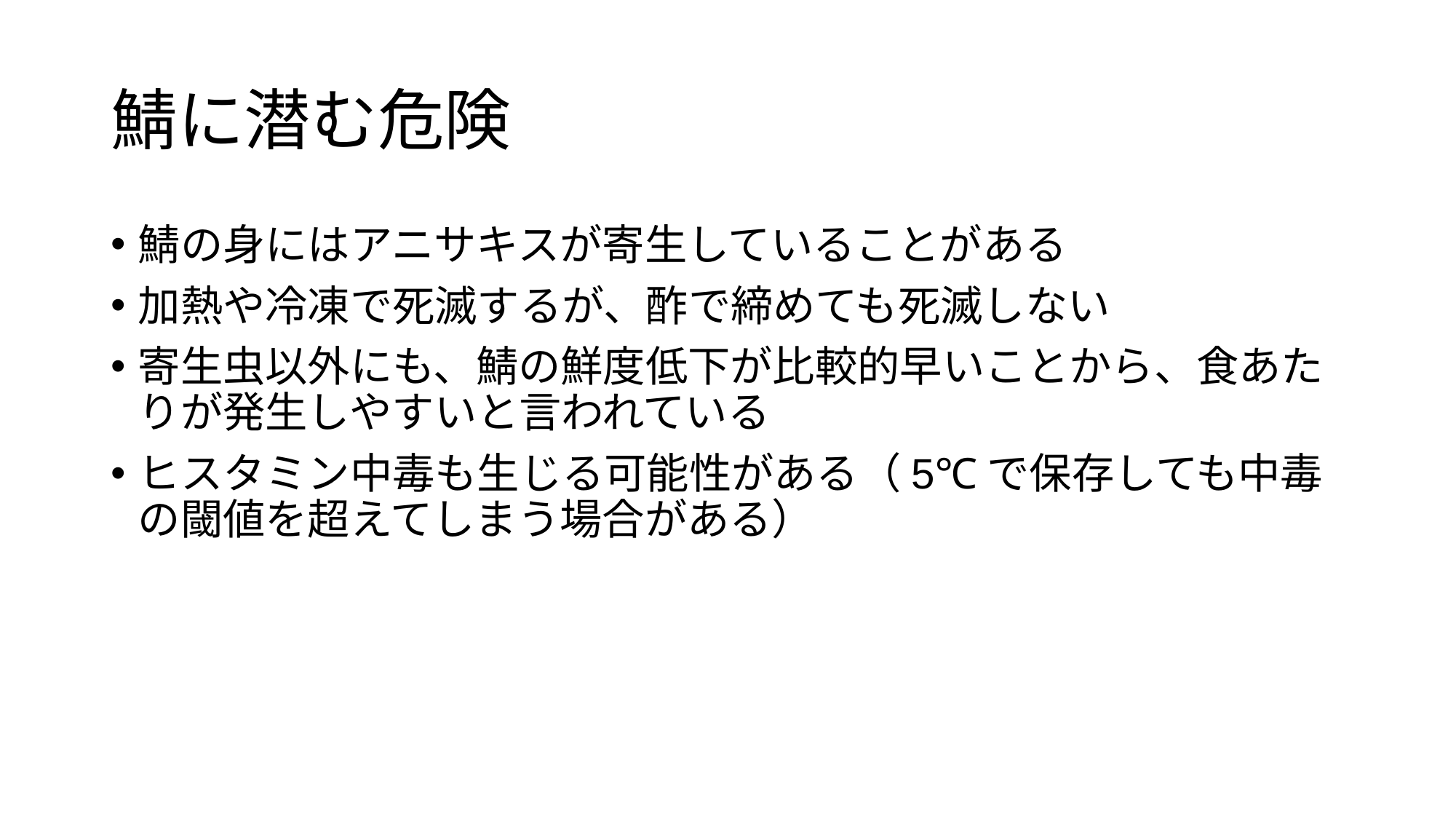

# 鯖に潜む危険
鯖の身にはアニサキスが寄生していることがある
加熱や冷凍で死滅するが、酢で締めても死滅しない
寄生虫以外にも、鯖の鮮度低下が比較的早いことから、食あたりが発生しやすいと言われている
ヒスタミン中毒も生じる可能性がある（5℃で保存しても中毒の閾値を超えてしまう場合がある）